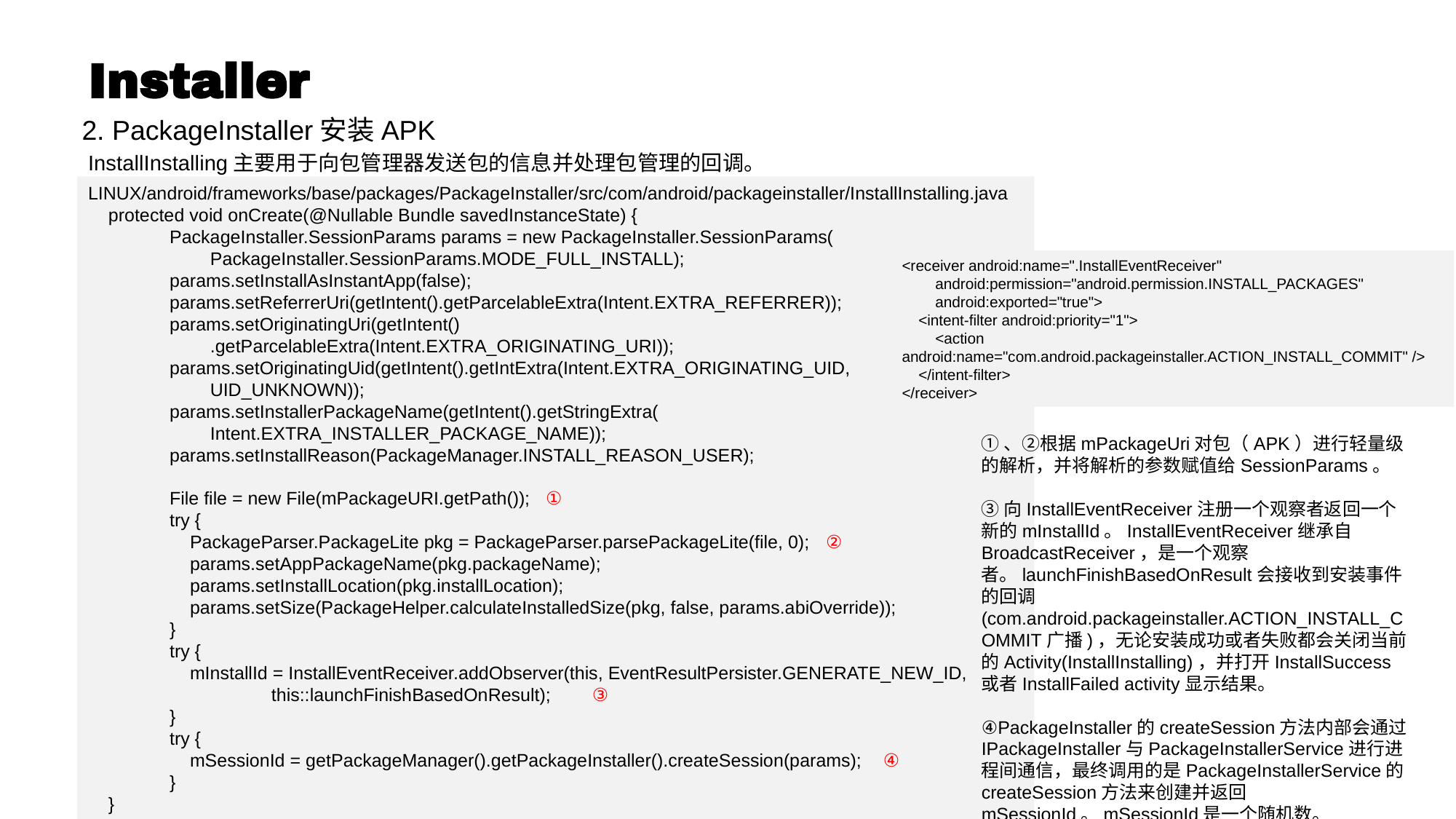

# Installer
2. PackageInstaller安装APK
InstallInstalling主要用于向包管理器发送包的信息并处理包管理的回调。
LINUX/android/frameworks/base/packages/PackageInstaller/src/com/android/packageinstaller/InstallInstalling.java
    protected void onCreate(@Nullable Bundle savedInstanceState) {
                PackageInstaller.SessionParams params = new PackageInstaller.SessionParams(
                        PackageInstaller.SessionParams.MODE_FULL_INSTALL);
                params.setInstallAsInstantApp(false);
                params.setReferrerUri(getIntent().getParcelableExtra(Intent.EXTRA_REFERRER));
                params.setOriginatingUri(getIntent()
                        .getParcelableExtra(Intent.EXTRA_ORIGINATING_URI));
                params.setOriginatingUid(getIntent().getIntExtra(Intent.EXTRA_ORIGINATING_UID,
                        UID_UNKNOWN));
                params.setInstallerPackageName(getIntent().getStringExtra(
                        Intent.EXTRA_INSTALLER_PACKAGE_NAME));
                params.setInstallReason(PackageManager.INSTALL_REASON_USER);

                File file = new File(mPackageURI.getPath());   ①
                try {
                    PackageParser.PackageLite pkg = PackageParser.parsePackageLite(file, 0);   ②
                    params.setAppPackageName(pkg.packageName);
                    params.setInstallLocation(pkg.installLocation);
                    params.setSize(PackageHelper.calculateInstalledSize(pkg, false, params.abiOverride));
                }
                try {
                    mInstallId = InstallEventReceiver.addObserver(this, EventResultPersister.GENERATE_NEW_ID,
                                    this::launchFinishBasedOnResult);        ③
                }
                try {
                    mSessionId = getPackageManager().getPackageInstaller().createSession(params);    ④
                }
    }
<receiver android:name=".InstallEventReceiver"
        android:permission="android.permission.INSTALL_PACKAGES"
        android:exported="true">
    <intent-filter android:priority="1">
        <action android:name="com.android.packageinstaller.ACTION_INSTALL_COMMIT" />
    </intent-filter>
</receiver>
①、②根据mPackageUri对包（APK）进行轻量级的解析，并将解析的参数赋值给SessionParams。

③向InstallEventReceiver注册一个观察者返回一个新的mInstallId。InstallEventReceiver继承自BroadcastReceiver，是一个观察者。launchFinishBasedOnResult会接收到安装事件的回调(com.android.packageinstaller.ACTION_INSTALL_COMMIT广播)，无论安装成功或者失败都会关闭当前的Activity(InstallInstalling)，并打开InstallSuccess或者InstallFailed activity显示结果。

④PackageInstaller的createSession方法内部会通过IPackageInstaller与PackageInstallerService进行进程间通信，最终调用的是PackageInstallerService的createSession方法来创建并返回mSessionId。mSessionId是一个随机数。